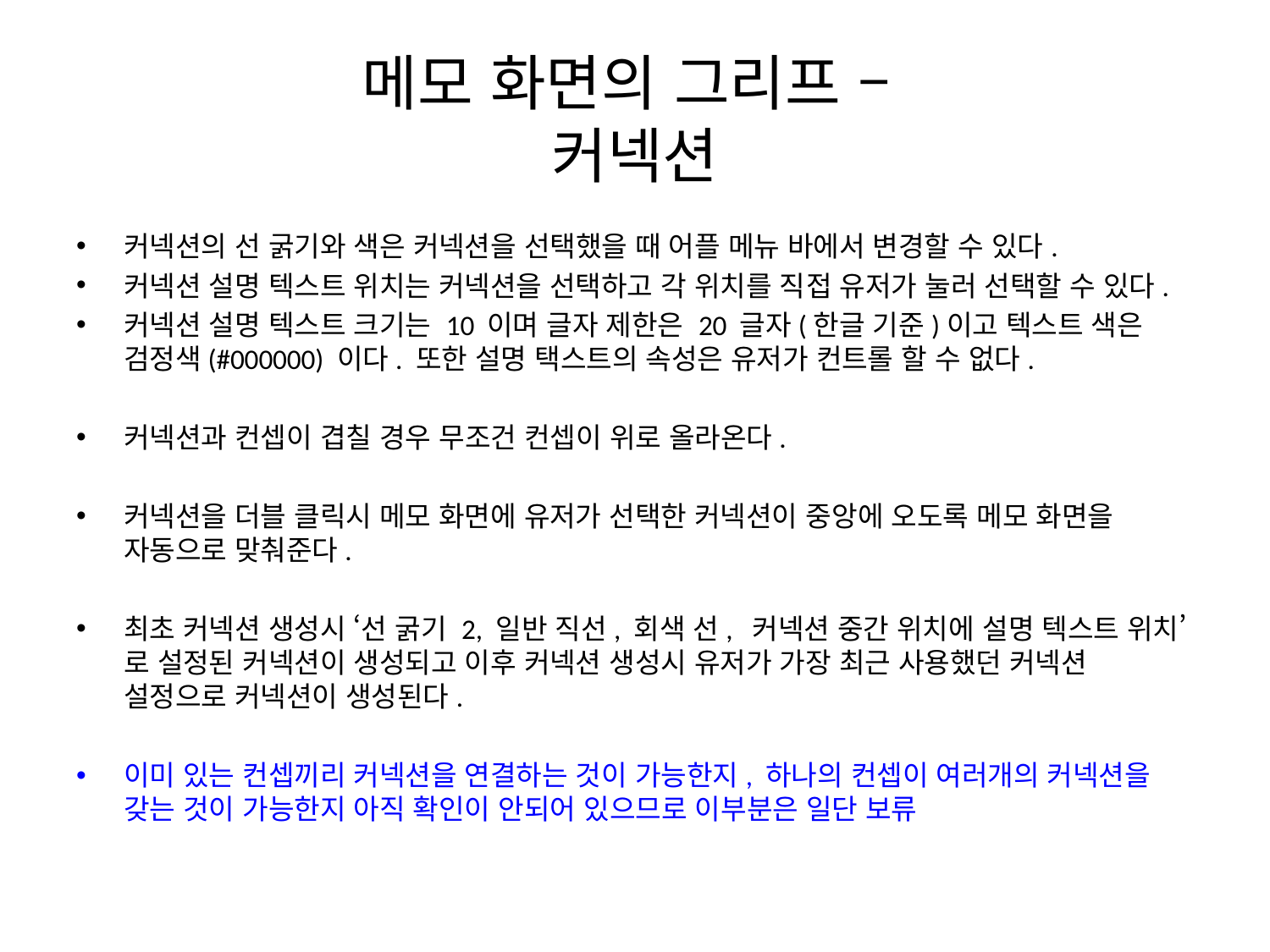

# 메모 화면의 그리프 – 커넥션
커넥션의 선 굵기와 색은 커넥션을 선택했을 때 어플 메뉴 바에서 변경할 수 있다.
커넥션 설명 텍스트 위치는 커넥션을 선택하고 각 위치를 직접 유저가 눌러 선택할 수 있다.
커넥션 설명 텍스트 크기는 10 이며 글자 제한은 20 글자(한글 기준)이고 텍스트 색은 검정색(#000000) 이다. 또한 설명 택스트의 속성은 유저가 컨트롤 할 수 없다.

커넥션과 컨셉이 겹칠 경우 무조건 컨셉이 위로 올라온다.

커넥션을 더블 클릭시 메모 화면에 유저가 선택한 커넥션이 중앙에 오도록 메모 화면을 자동으로 맞춰준다.

최초 커넥션 생성시 ‘선 굵기 2, 일반 직선, 회색 선,  커넥션 중간 위치에 설명 텍스트 위치’ 로 설정된 커넥션이 생성되고 이후 커넥션 생성시 유저가 가장 최근 사용했던 커넥션 설정으로 커넥션이 생성된다.

이미 있는 컨셉끼리 커넥션을 연결하는 것이 가능한지, 하나의 컨셉이 여러개의 커넥션을 갖는 것이 가능한지 아직 확인이 안되어 있으므로 이부분은 일단 보류